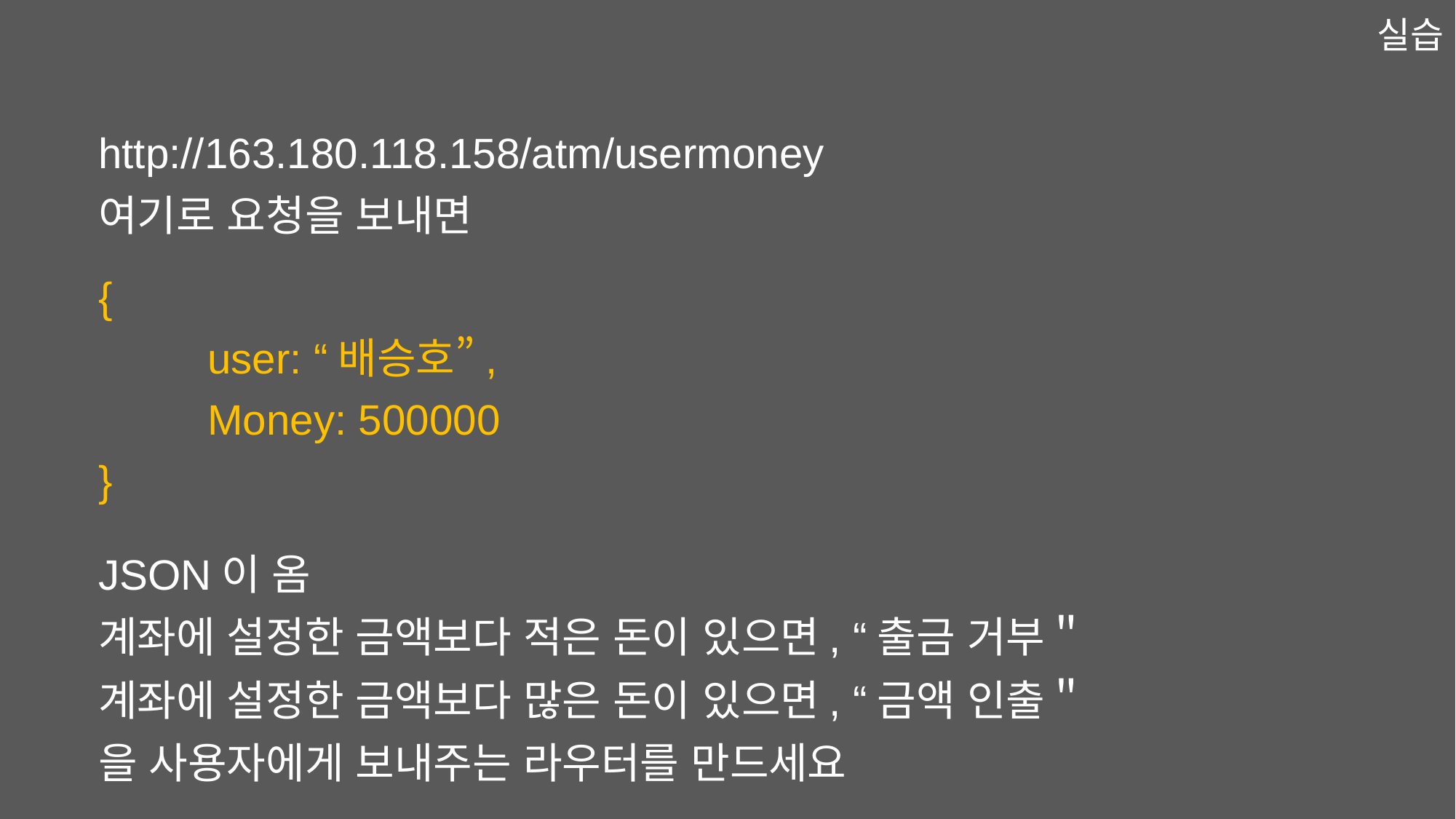

실습
http://163.180.118.158/atm/usermoney
여기로 요청을 보내면
{
	user: “배승호”,
	Money: 500000
}
JSON이 옴
계좌에 설정한 금액보다 적은 돈이 있으면, “출금 거부＂
계좌에 설정한 금액보다 많은 돈이 있으면, “금액 인출＂
을 사용자에게 보내주는 라우터를 만드세요